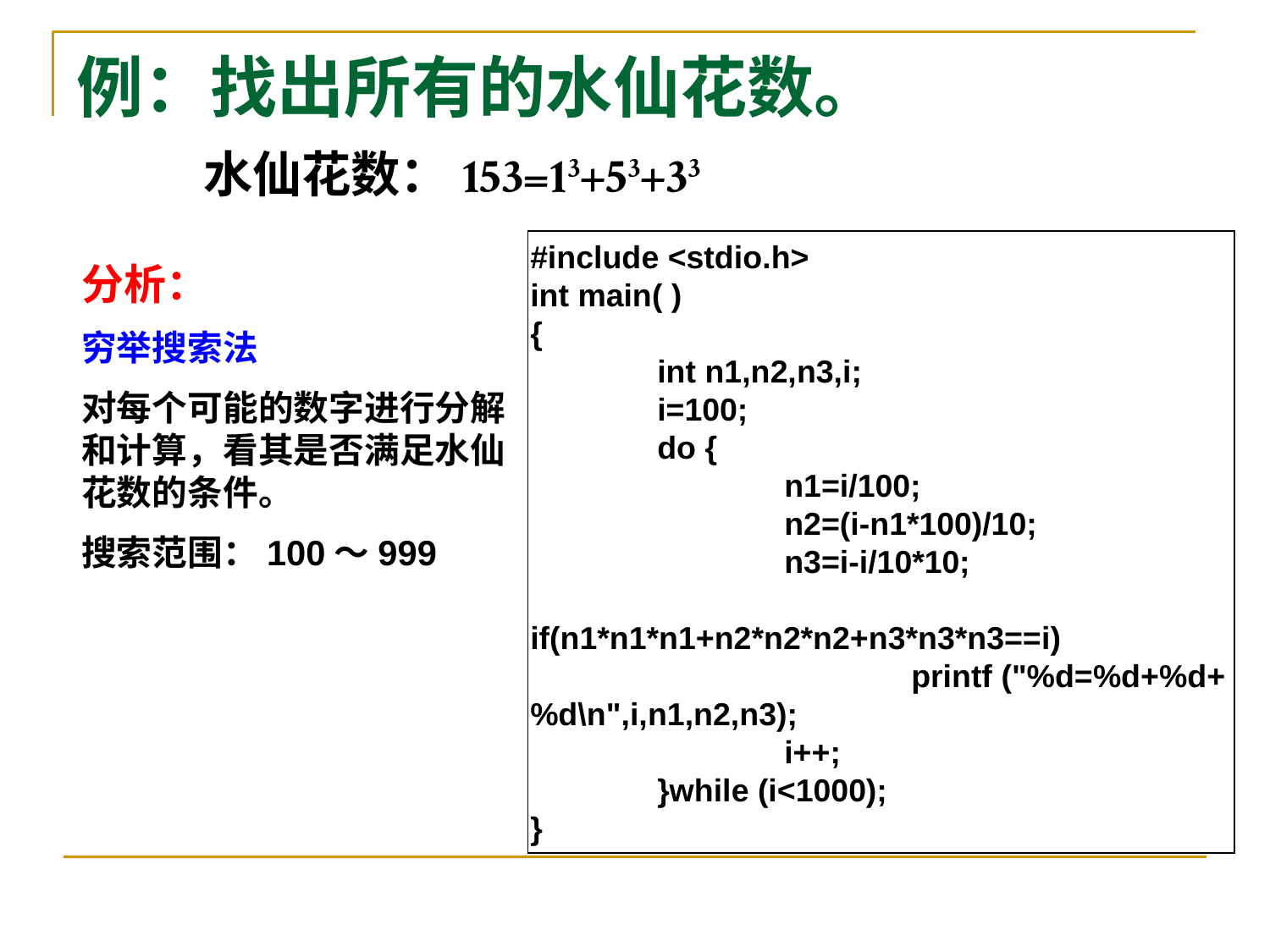

# 例：找出所有的水仙花数。 水仙花数：153=13+53+33
#include <stdio.h>
int main( )
{
	int n1,n2,n3,i;
	i=100;
	do {
		n1=i/100;
		n2=(i-n1*100)/10;
		n3=i-i/10*10;
		if(n1*n1*n1+n2*n2*n2+n3*n3*n3==i)
			printf ("%d=%d+%d+%d\n",i,n1,n2,n3);
		i++;
	}while (i<1000);
}
分析：
穷举搜索法
对每个可能的数字进行分解和计算，看其是否满足水仙花数的条件。
搜索范围：100～999

开始
i=100

分解i
N

是水仙花?
Y
输出
Y
i<1000

N
结束